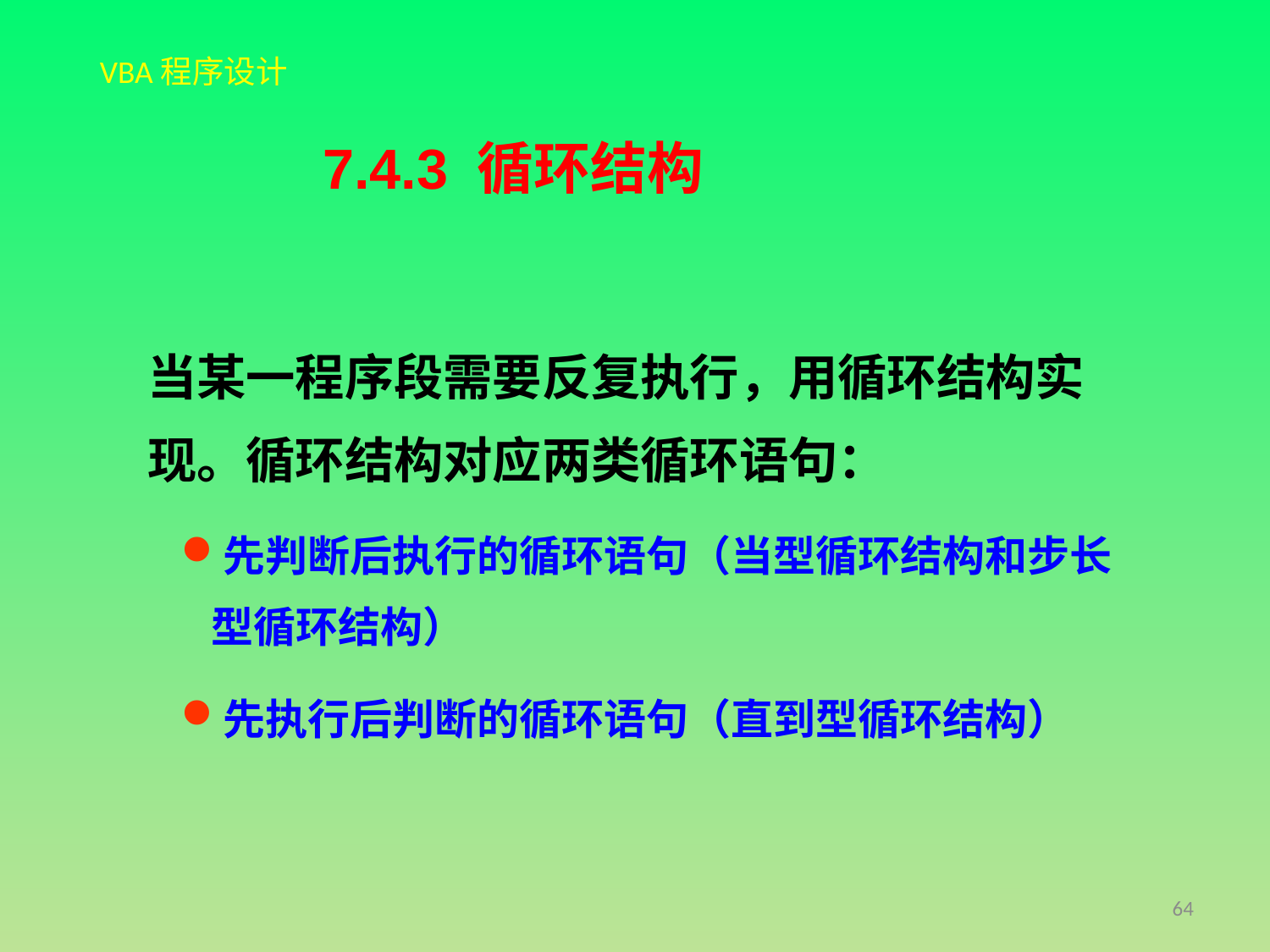

7.4.3 循环结构
当某一程序段需要反复执行，用循环结构实现。循环结构对应两类循环语句：
先判断后执行的循环语句（当型循环结构和步长型循环结构）
先执行后判断的循环语句（直到型循环结构）
64